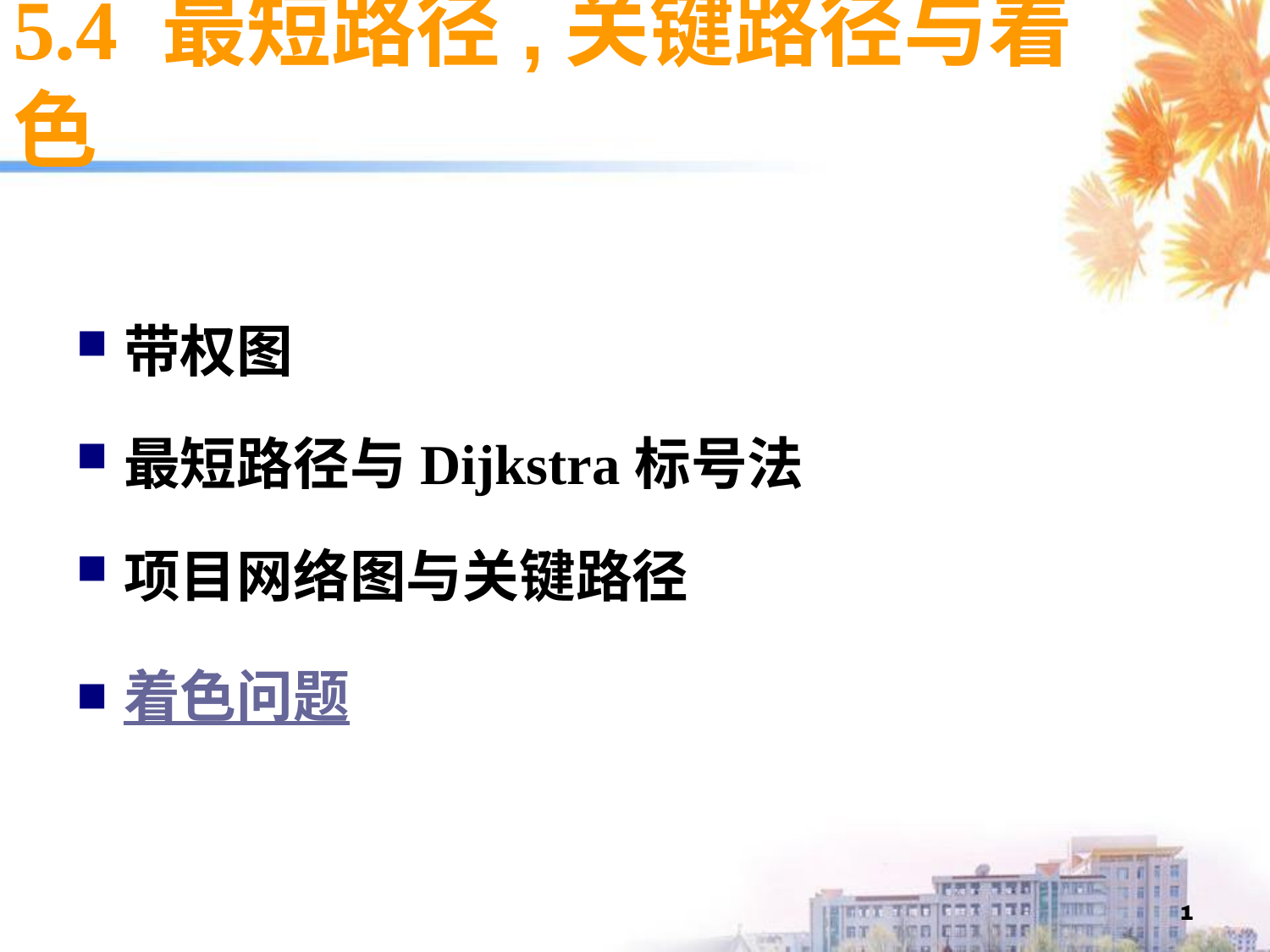

# 5.4 最短路径,关键路径与着色
带权图
最短路径与Dijkstra标号法
项目网络图与关键路径
着色问题

1